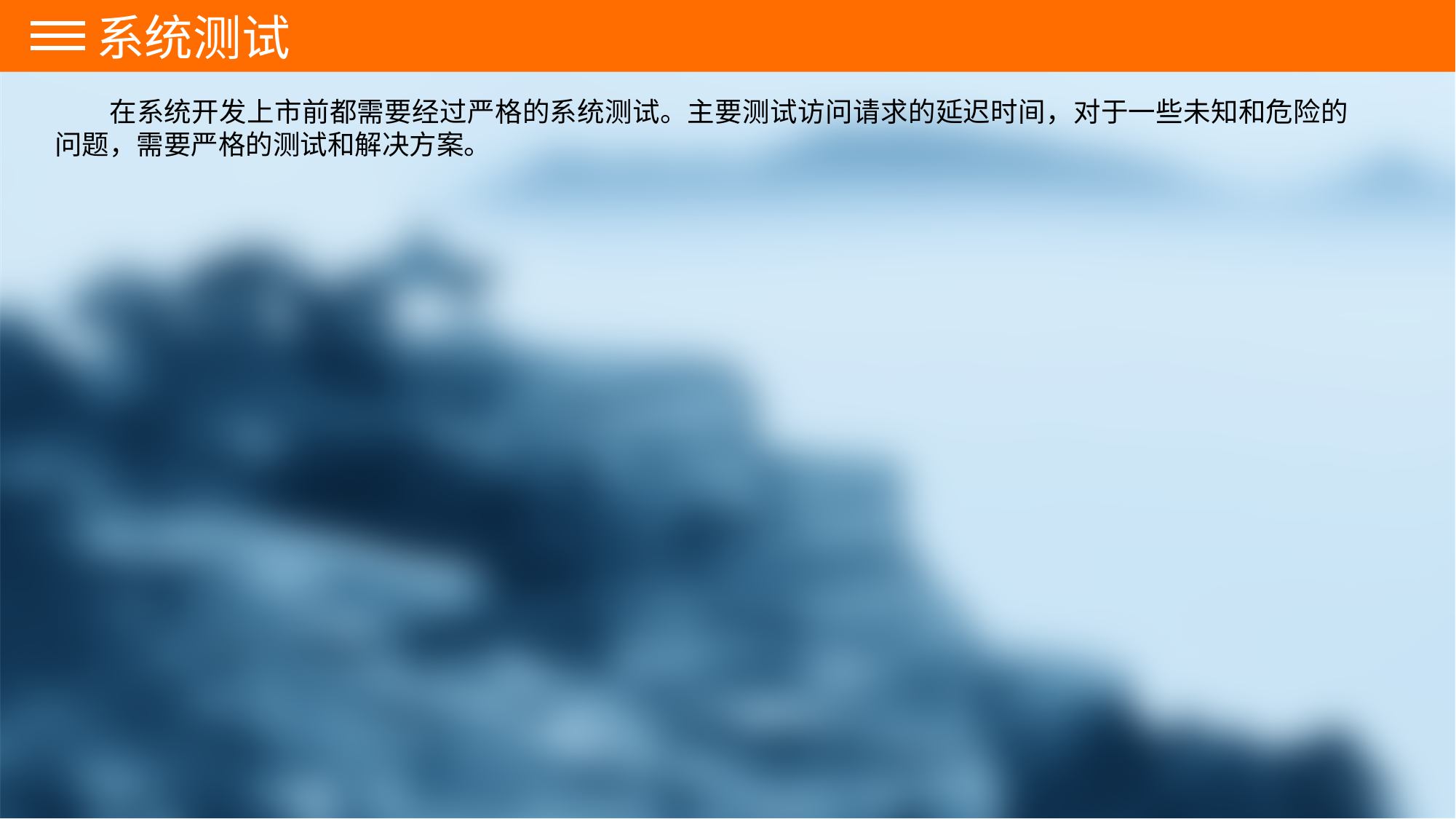

系统测试
在系统开发上市前都需要经过严格的系统测试。主要测试访问请求的延迟时间，对于一些未知和危险的问题，需要严格的测试和解决方案。